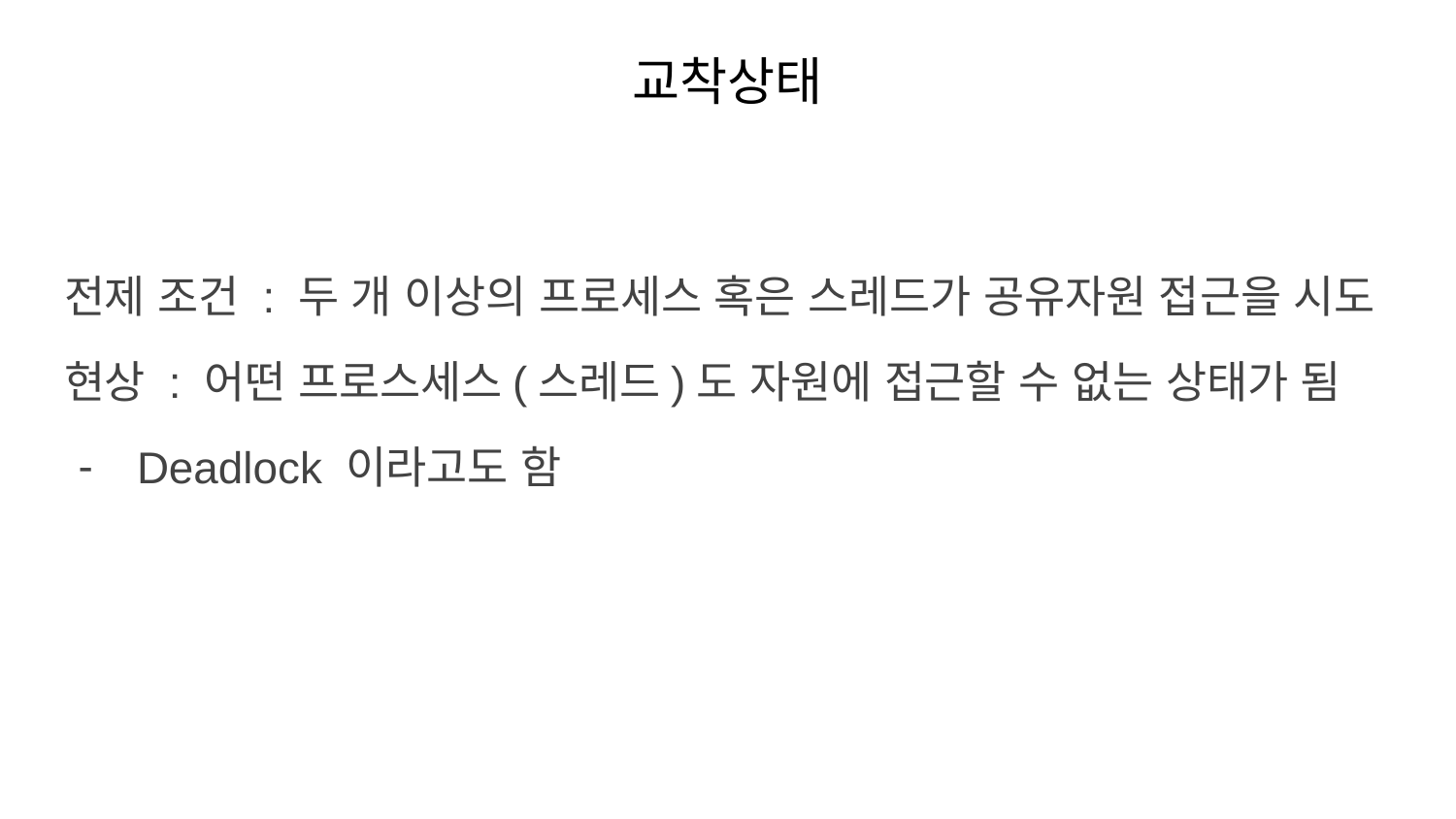

# 교착상태

전제 조건 : 두 개 이상의 프로세스 혹은 스레드가 공유자원 접근을 시도
현상 : 어떤 프로스세스(스레드)도 자원에 접근할 수 없는 상태가 됨
Deadlock 이라고도 함